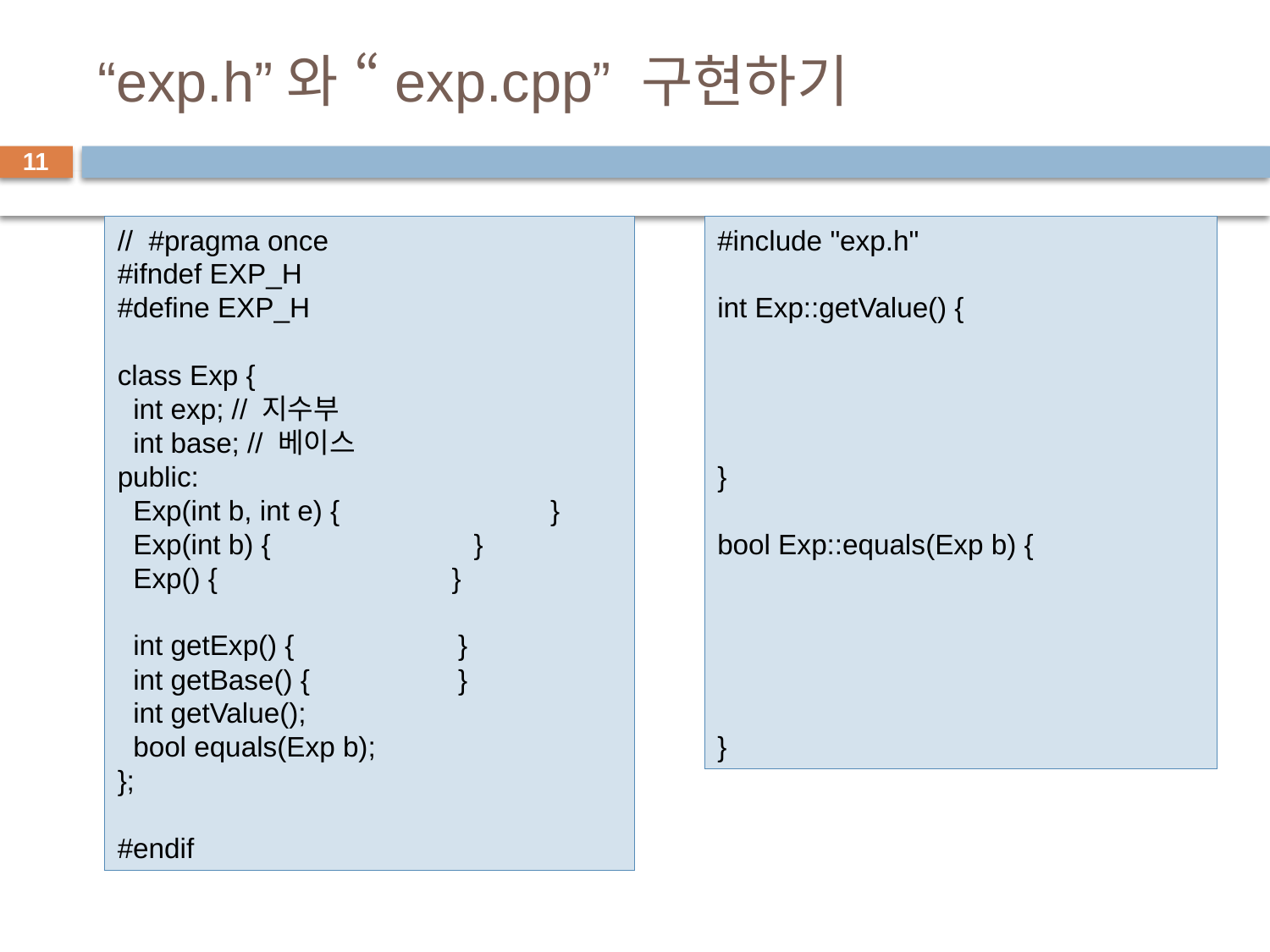

# “exp.h”와 “exp.cpp” 구현하기
11
//  #pragma once
#ifndef EXP_H
#define EXP_H

class Exp {
  int exp; // 지수부
  int base; // 베이스
public:
  Exp(int b, int e) {                           }
  Exp(int b) {                          }
  Exp() {                              }

  int getExp() {                     }
  int getBase() {                   }
  int getValue();
  bool equals(Exp b);
};

#endif
#include "exp.h"

int Exp::getValue() {

}

bool Exp::equals(Exp b) {

}